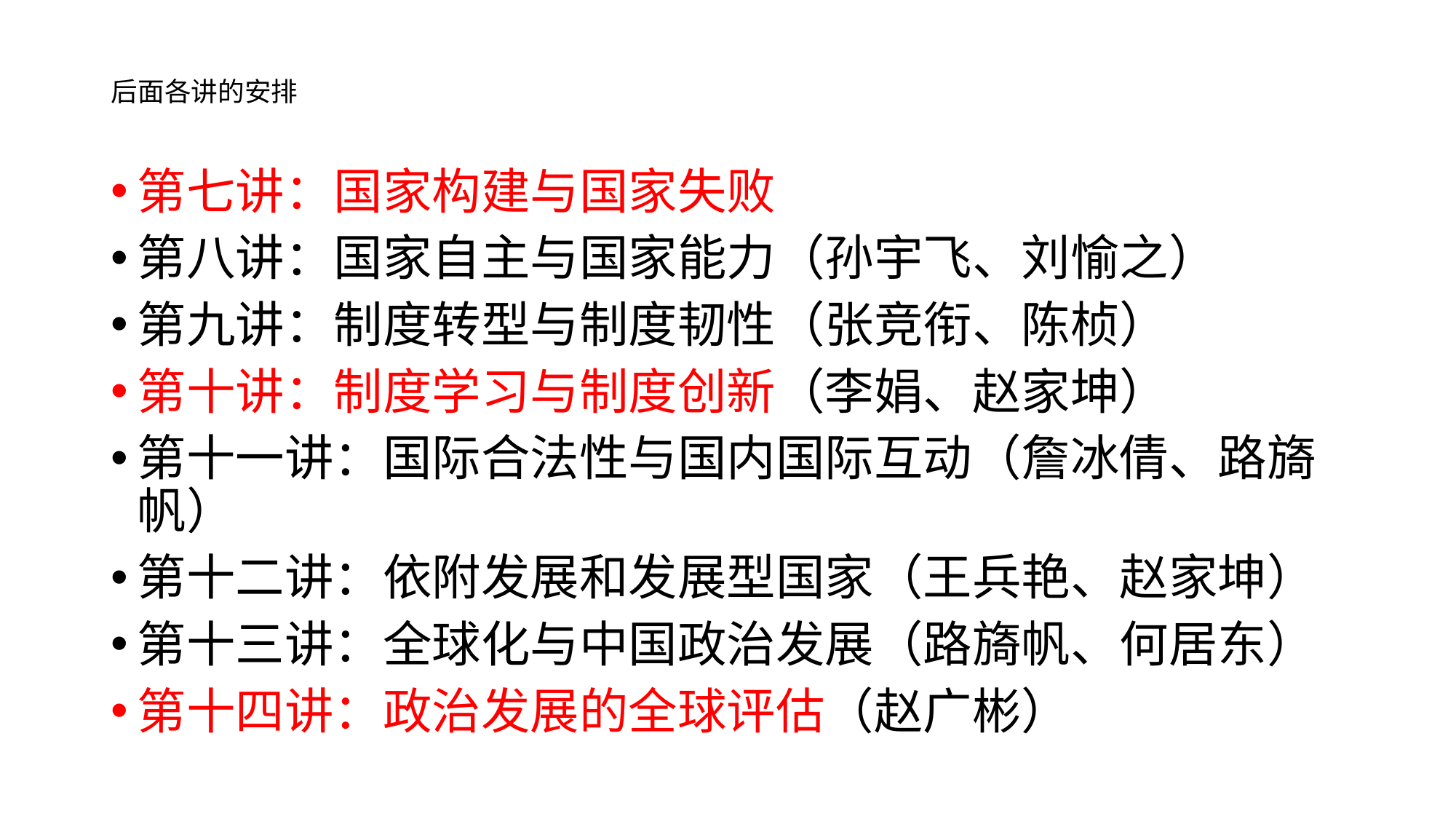

# 后面各讲的安排
第七讲：国家构建与国家失败
第八讲：国家自主与国家能力（孙宇飞、刘愉之）
第九讲：制度转型与制度韧性（张竞衔、陈桢）
第十讲：制度学习与制度创新（李娟、赵家坤）
第十一讲：国际合法性与国内国际互动（詹冰倩、路旖帆）
第十二讲：依附发展和发展型国家（王兵艳、赵家坤）
第十三讲：全球化与中国政治发展（路旖帆、何居东）
第十四讲：政治发展的全球评估（赵广彬）